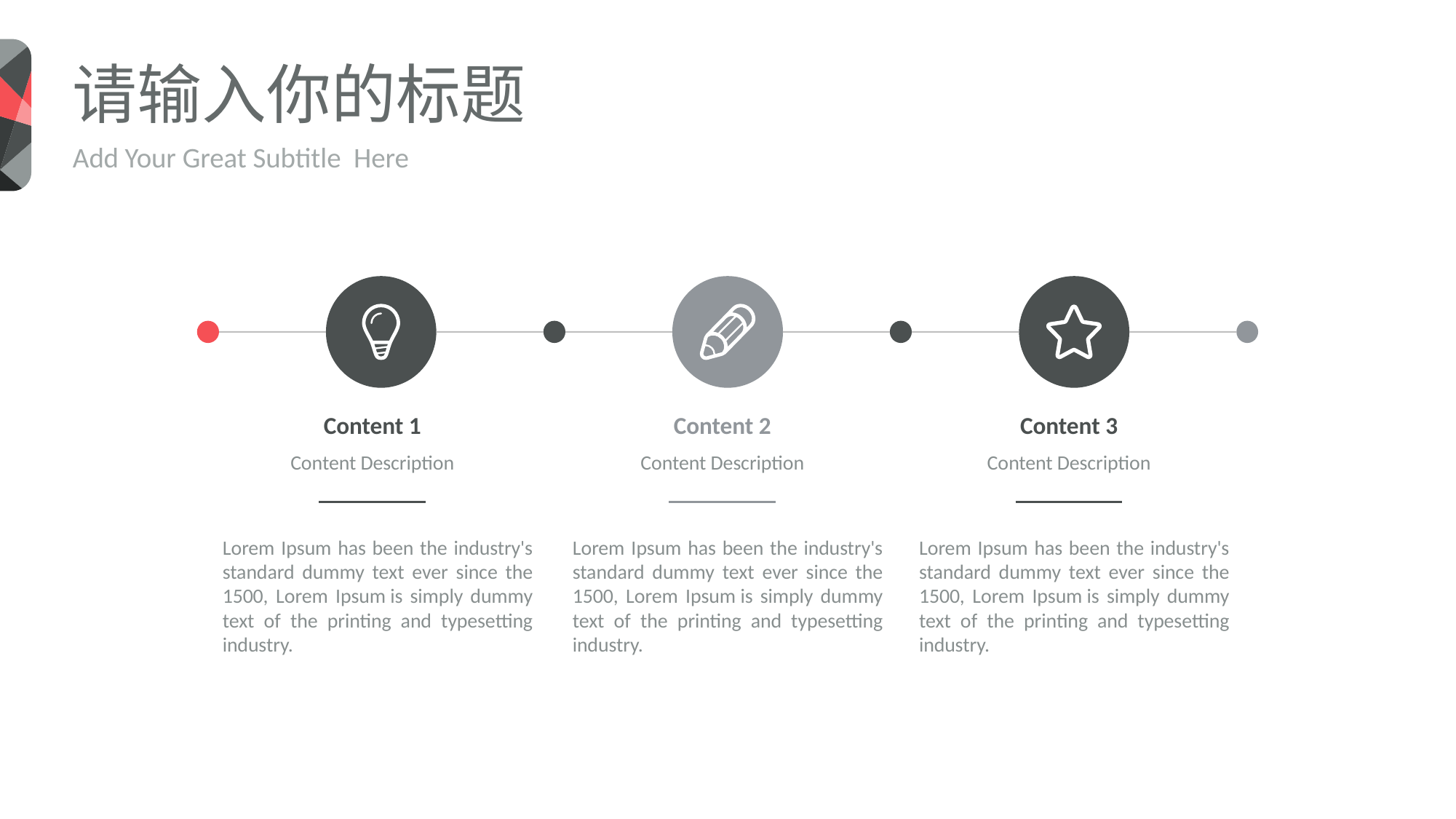

请输入你的标题
Add Your Great Subtitle  Here

Content 1
Content 2
Content 3
Content Description
Content Description
Content Description
Lorem Ipsum has been the industry's standard dummy text ever since the 1500, Lorem Ipsum is simply dummy text of the printing and typesetting industry.
Lorem Ipsum has been the industry's standard dummy text ever since the 1500, Lorem Ipsum is simply dummy text of the printing and typesetting industry.
Lorem Ipsum has been the industry's standard dummy text ever since the 1500, Lorem Ipsum is simply dummy text of the printing and typesetting industry.